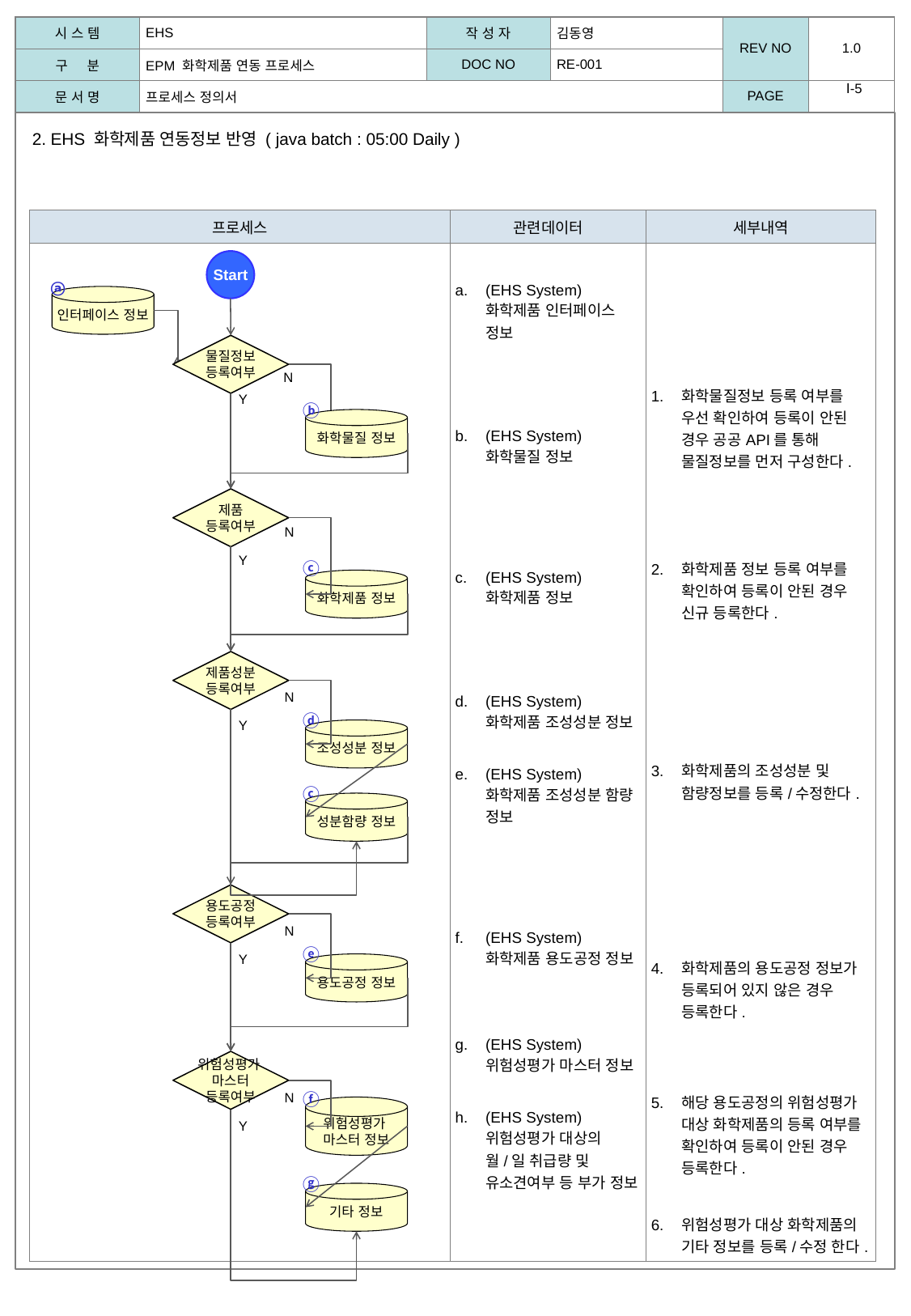

2. EHS 화학제품 연동정보 반영 ( java batch : 05:00 Daily )
| 프로세스 | 관련데이터 | 세부내역 |
| --- | --- | --- |
|  | (EHS System) 화학제품 인터페이스 정보 (EHS System) 화학물질 정보 (EHS System) 화학제품 정보 (EHS System) 화학제품 조성성분 정보 (EHS System) 화학제품 조성성분 함량 정보 (EHS System) 화학제품 용도공정 정보 (EHS System) 위험성평가 마스터 정보 (EHS System) 위험성평가 대상의 월/일 취급량 및 유소견여부 등 부가 정보 | 화학물질정보 등록 여부를 우선 확인하여 등록이 안된 경우 공공API를 통해 물질정보를 먼저 구성한다. 화학제품 정보 등록 여부를 확인하여 등록이 안된 경우 신규 등록한다. 화학제품의 조성성분 및 함량정보를 등록/수정한다. 화학제품의 용도공정 정보가 등록되어 있지 않은 경우 등록한다. 해당 용도공정의 위험성평가 대상 화학제품의 등록 여부를 확인하여 등록이 안된 경우 등록한다. 위험성평가 대상 화학제품의 기타 정보를 등록/수정 한다. |
Start
ⓐ
인터페이스 정보
물질정보
등록여부
N
Y
ⓑ
화학물질 정보
제품
등록여부
N
Y
ⓒ
화학제품 정보
제품성분
등록여부
N
ⓓ
Y
조성성분 정보
ⓒ
성분함량 정보
용도공정
등록여부
N
ⓔ
Y
용도공정 정보
위험성평가
마스터
등록여부
ⓕ
N
위험성평가
마스터 정보
Y
ⓖ
기타 정보